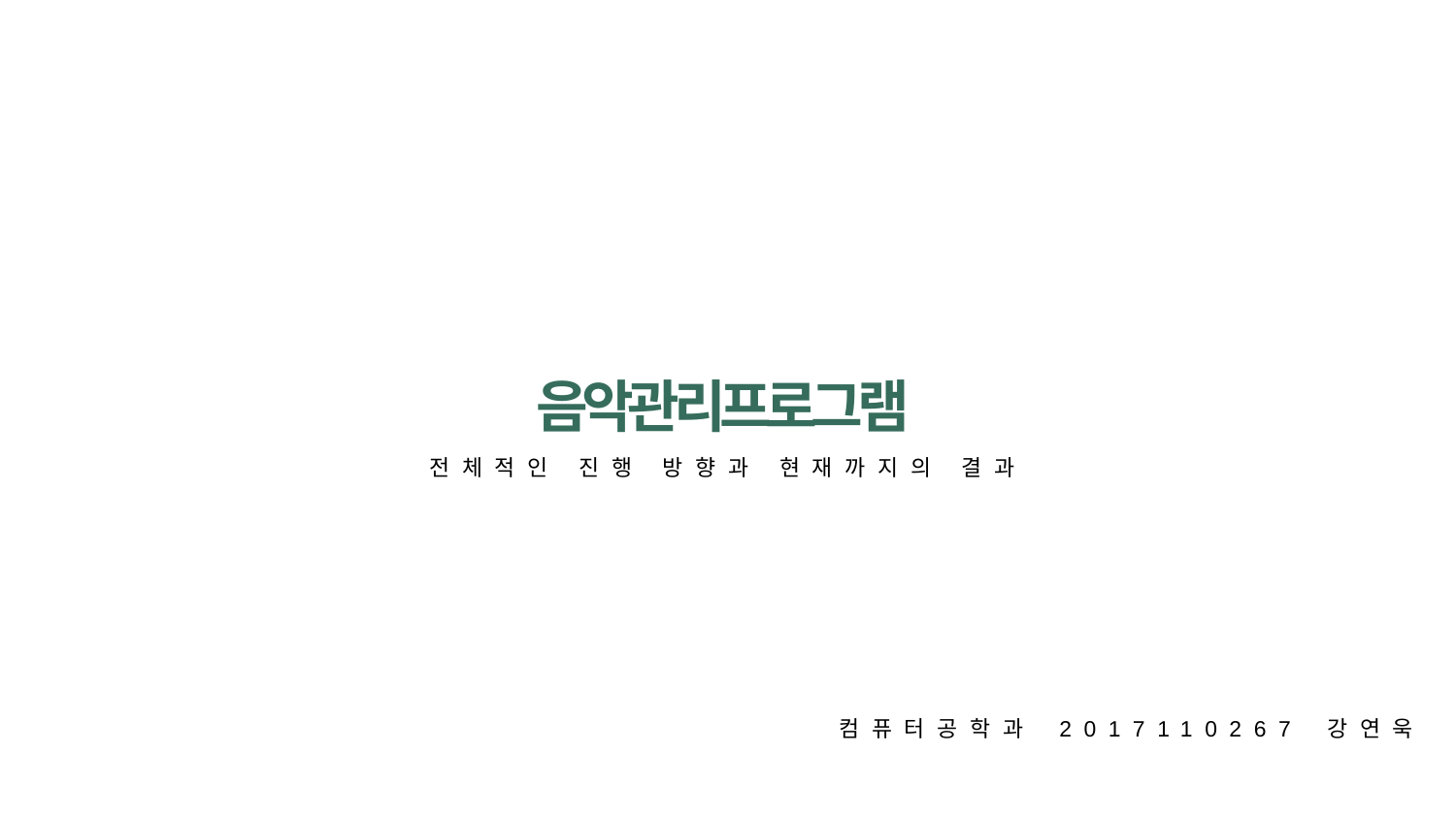

음악관리프로그램
전체적인 진행 방향과 현재까지의 결과
컴퓨터공학과 2017110267 강연욱